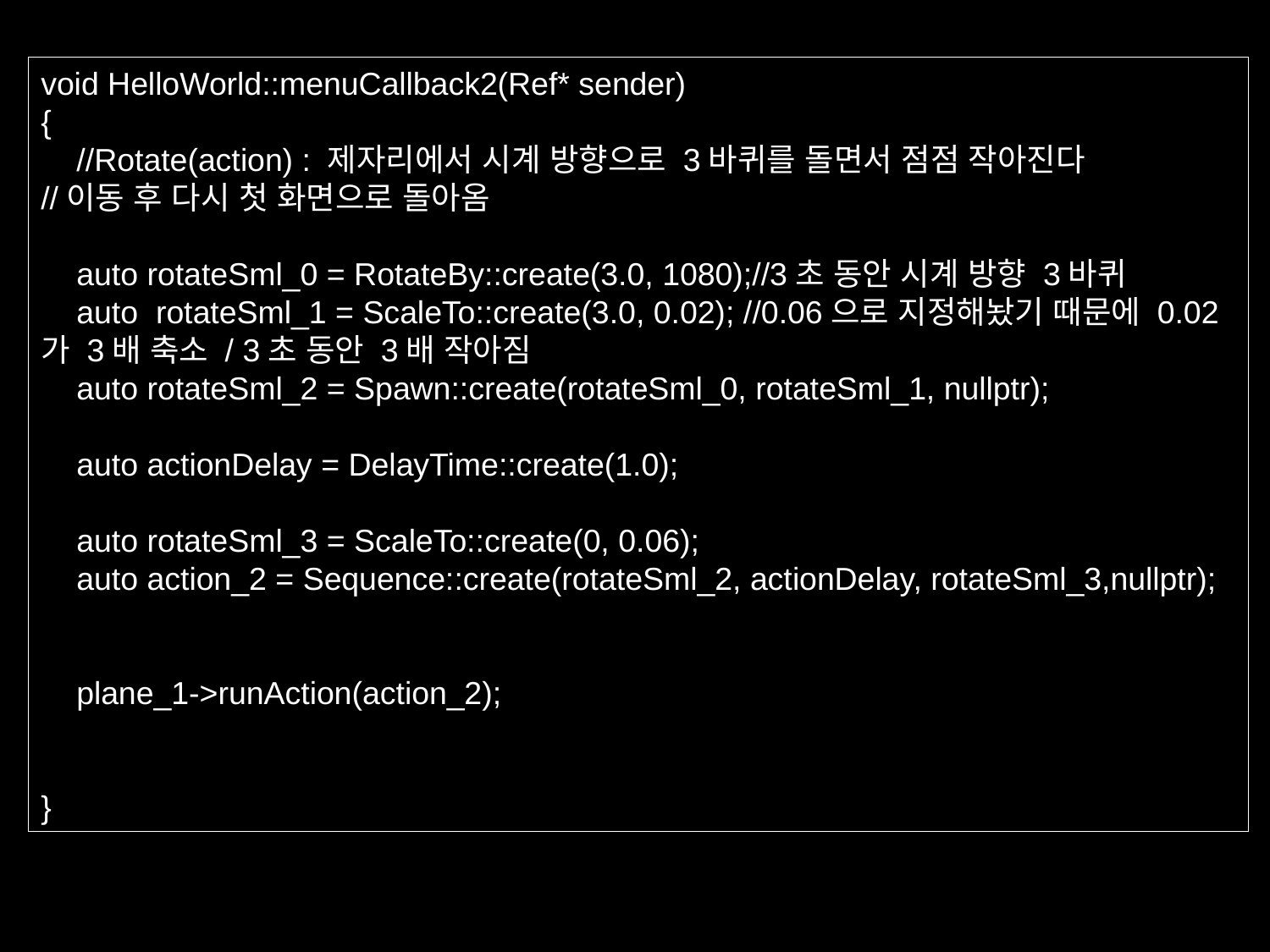

void HelloWorld::menuCallback2(Ref* sender)
{
    //Rotate(action) : 제자리에서 시계 방향으로 3바퀴를 돌면서 점점 작아진다
//이동 후 다시 첫 화면으로 돌아옴

    auto rotateSml_0 = RotateBy::create(3.0, 1080);//3초 동안 시계 방향 3바퀴
    auto  rotateSml_1 = ScaleTo::create(3.0, 0.02); //0.06으로 지정해놨기 때문에 0.02가 3배 축소 / 3초 동안 3배 작아짐
    auto rotateSml_2 = Spawn::create(rotateSml_0, rotateSml_1, nullptr);

    auto actionDelay = DelayTime::create(1.0);

    auto rotateSml_3 = ScaleTo::create(0, 0.06);
    auto action_2 = Sequence::create(rotateSml_2, actionDelay, rotateSml_3,nullptr);

    plane_1->runAction(action_2);

}